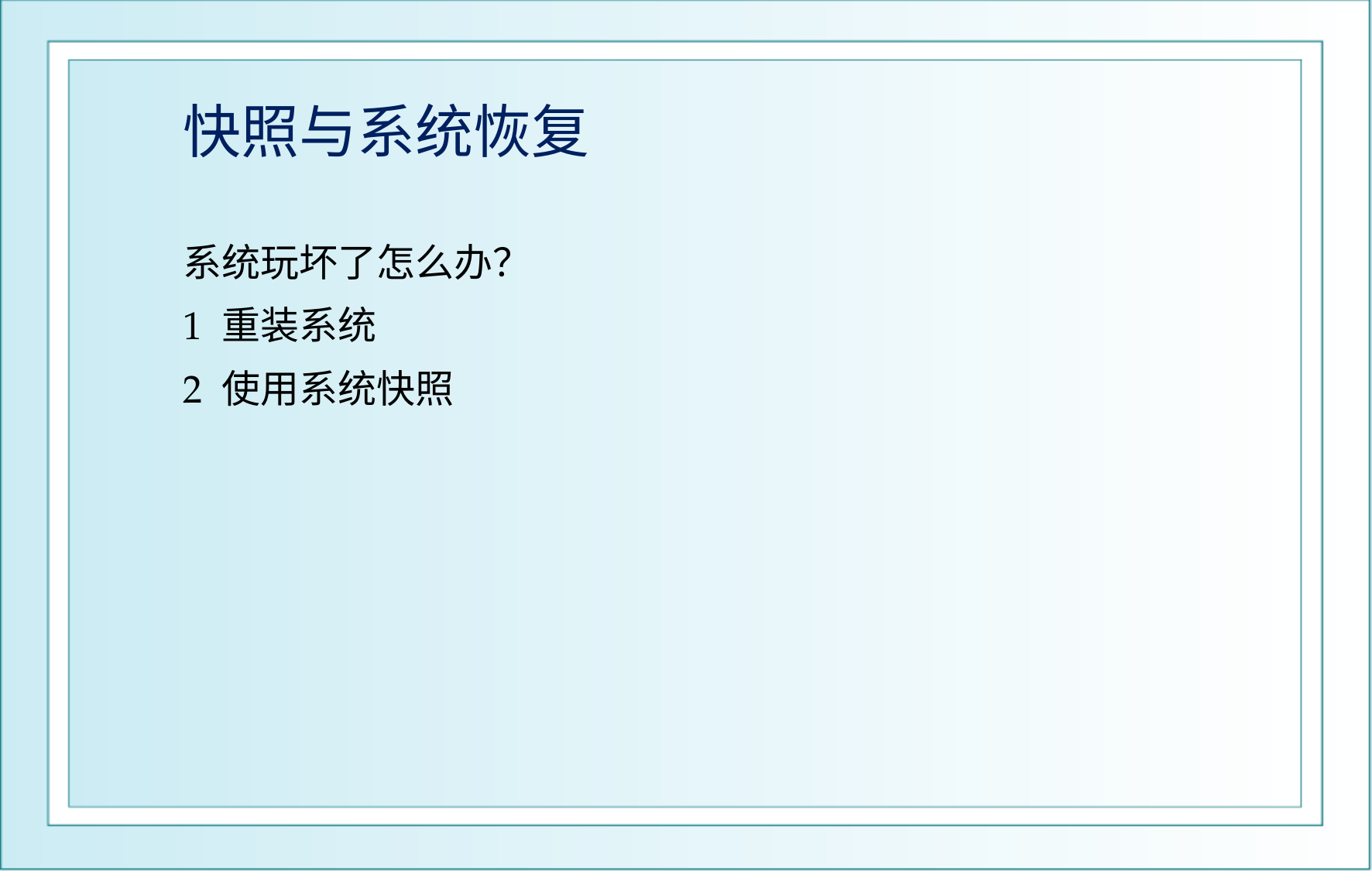

# 快照与系统恢复
系统玩坏了怎么办？
1 重装系统
2 使用系统快照